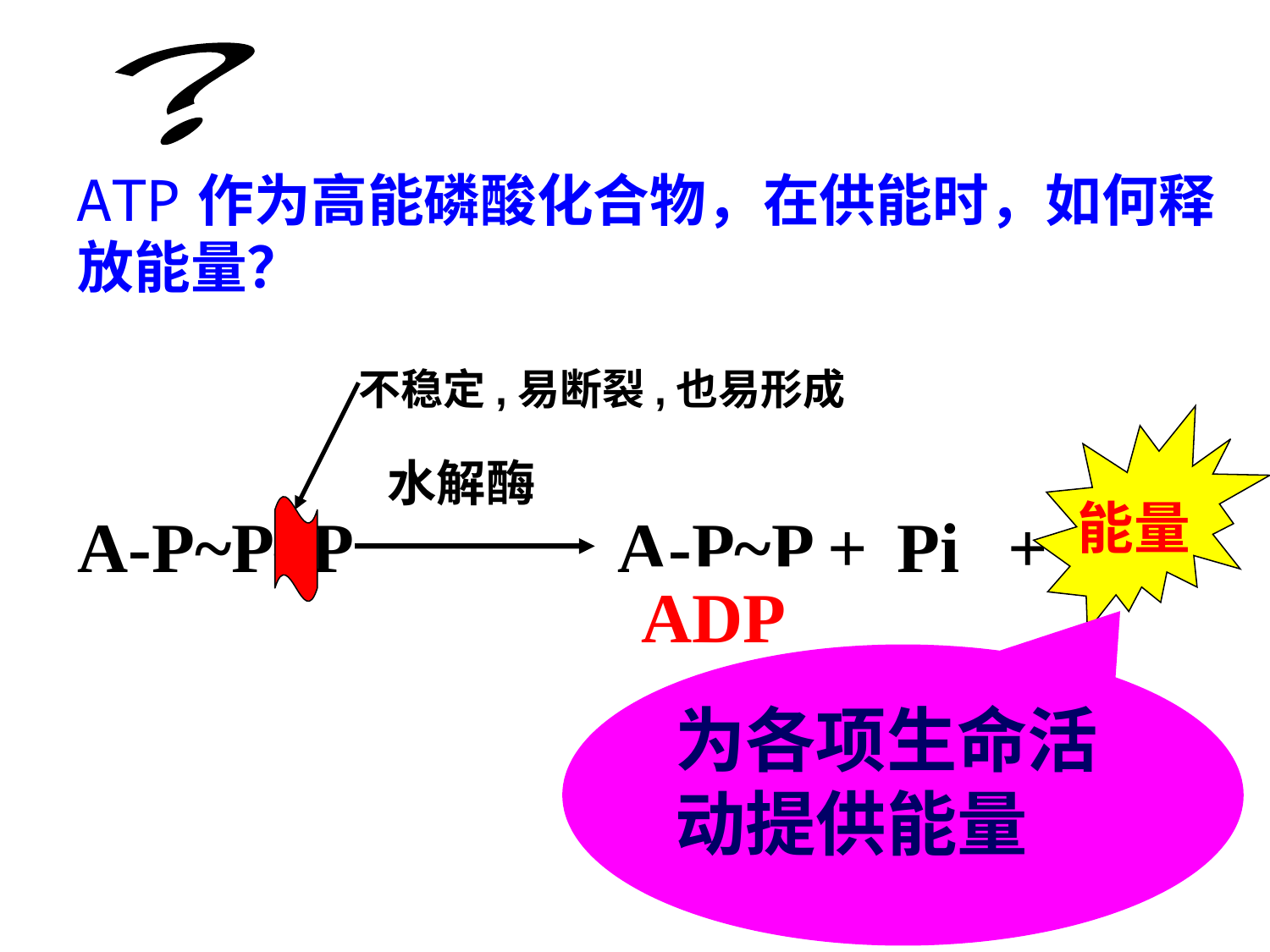

？
ATP作为高能磷酸化合物，在供能时，如何释放能量？
不稳定,易断裂,也易形成

能量
水解酶
A-P~P~P

A-P~P
+
Pi
+

ADP
为各项生命活动提供能量